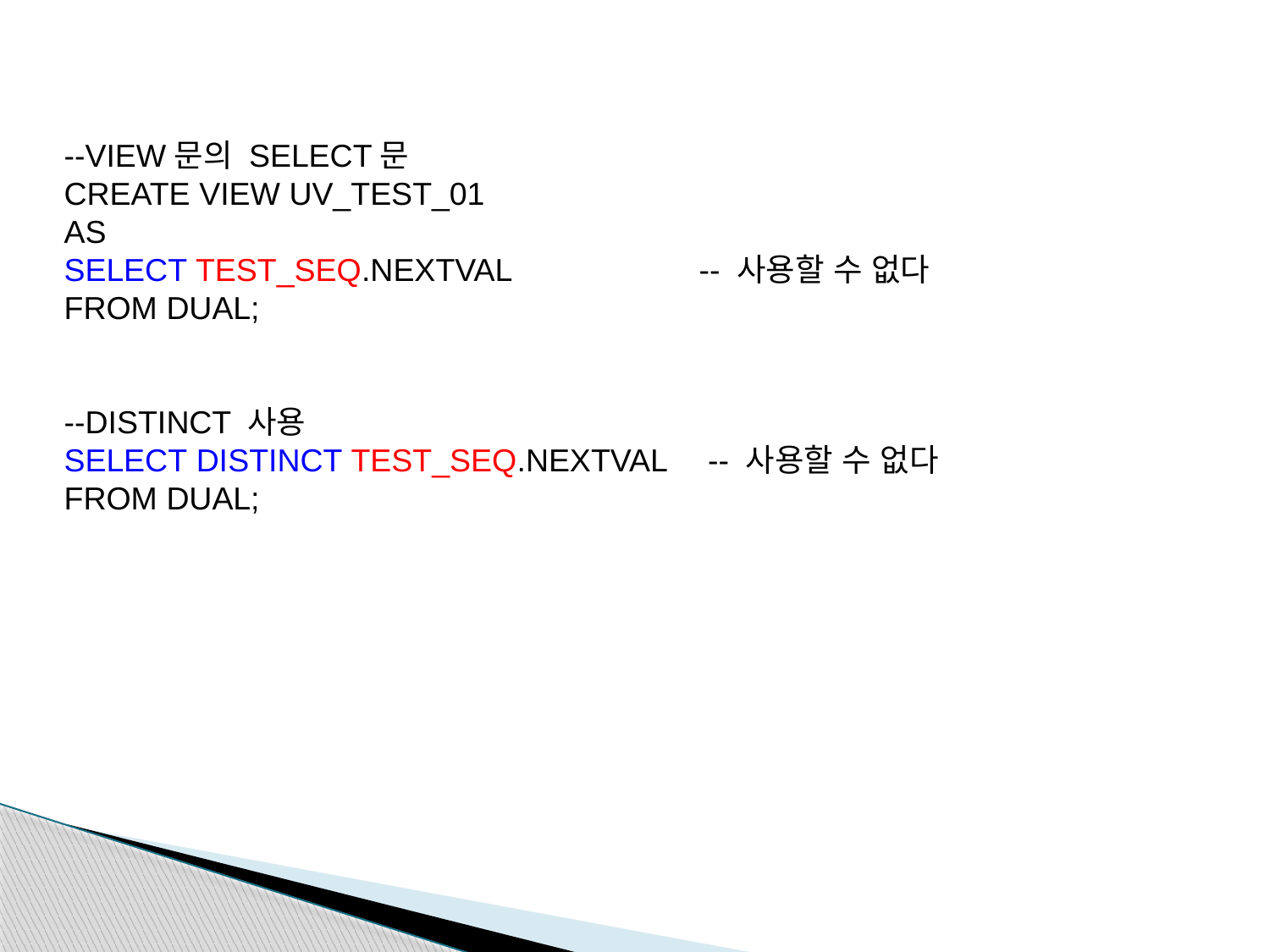

--VIEW문의 SELECT문
CREATE VIEW UV_TEST_01
AS
SELECT TEST_SEQ.NEXTVAL		-- 사용할 수 없다
FROM DUAL;

--DISTINCT 사용
SELECT DISTINCT TEST_SEQ.NEXTVAL	 -- 사용할 수 없다
FROM DUAL;